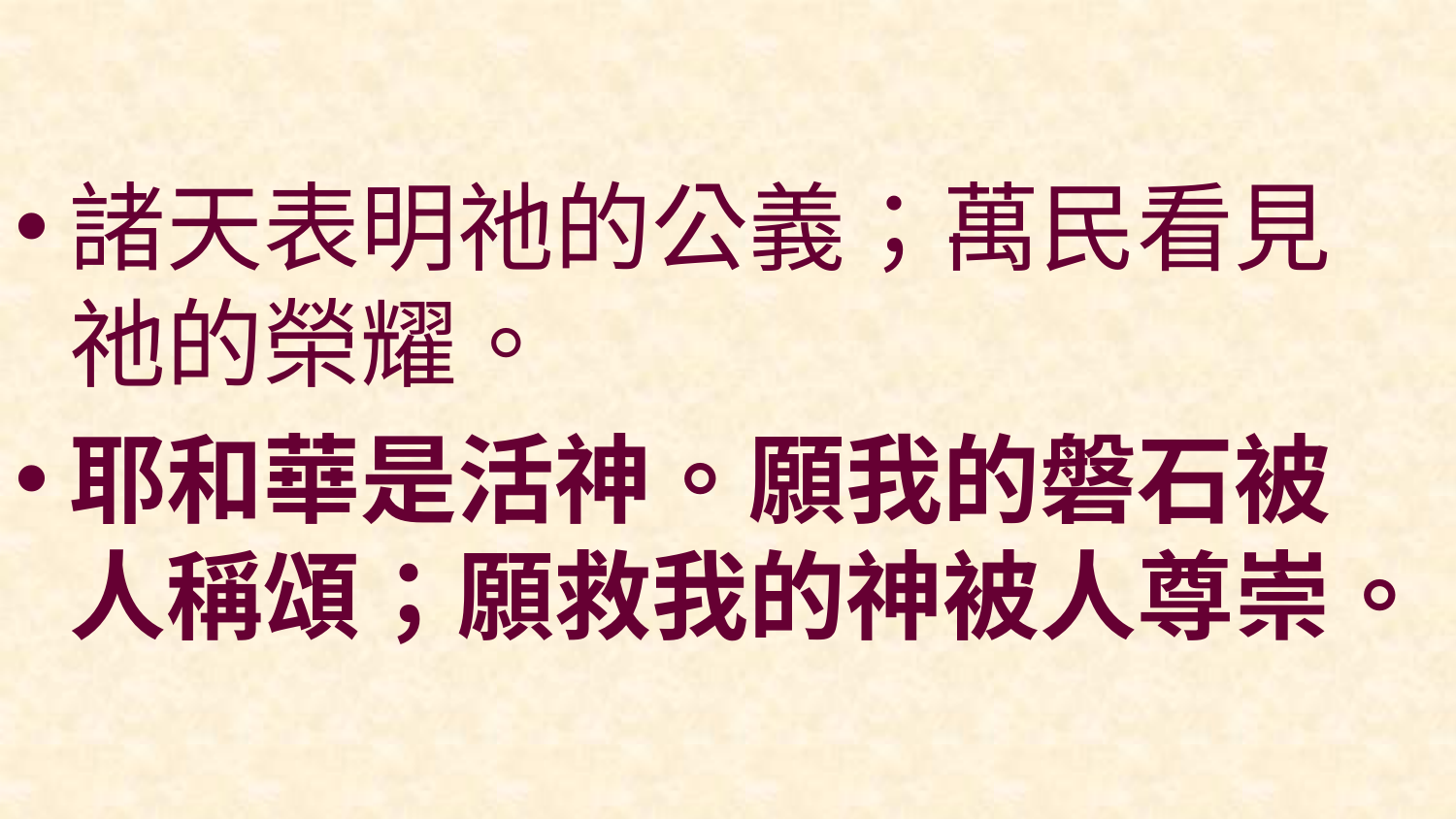

諸天表明祂的公義；萬民看見祂的榮耀。
耶和華是活神。願我的磐石被人稱頌；願救我的神被人尊崇。